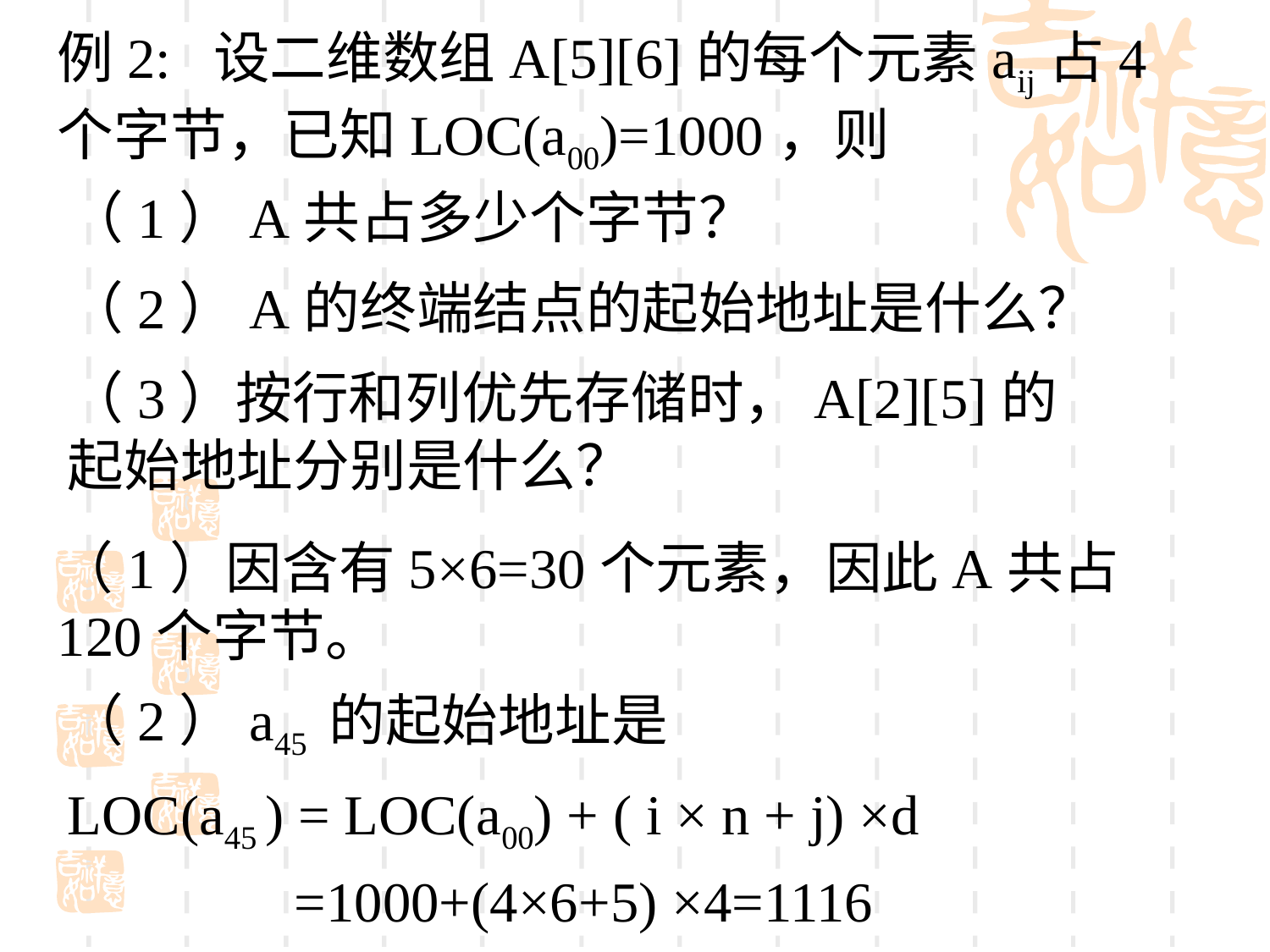

例2:  设二维数组A[5][6]的每个元素aij占4个字节，已知LOC(a00)=1000，则
（1）A共占多少个字节？
（2）A的终端结点的起始地址是什么？
（3）按行和列优先存储时，A[2][5]的起始地址分别是什么？
（1）因含有5×6=30个元素，因此A共占120个字节。
（2）a45 的起始地址是
LOC(a45 ) = LOC(a00) + ( i × n + j) ×d
                =1000+(4×6+5) ×4=1116